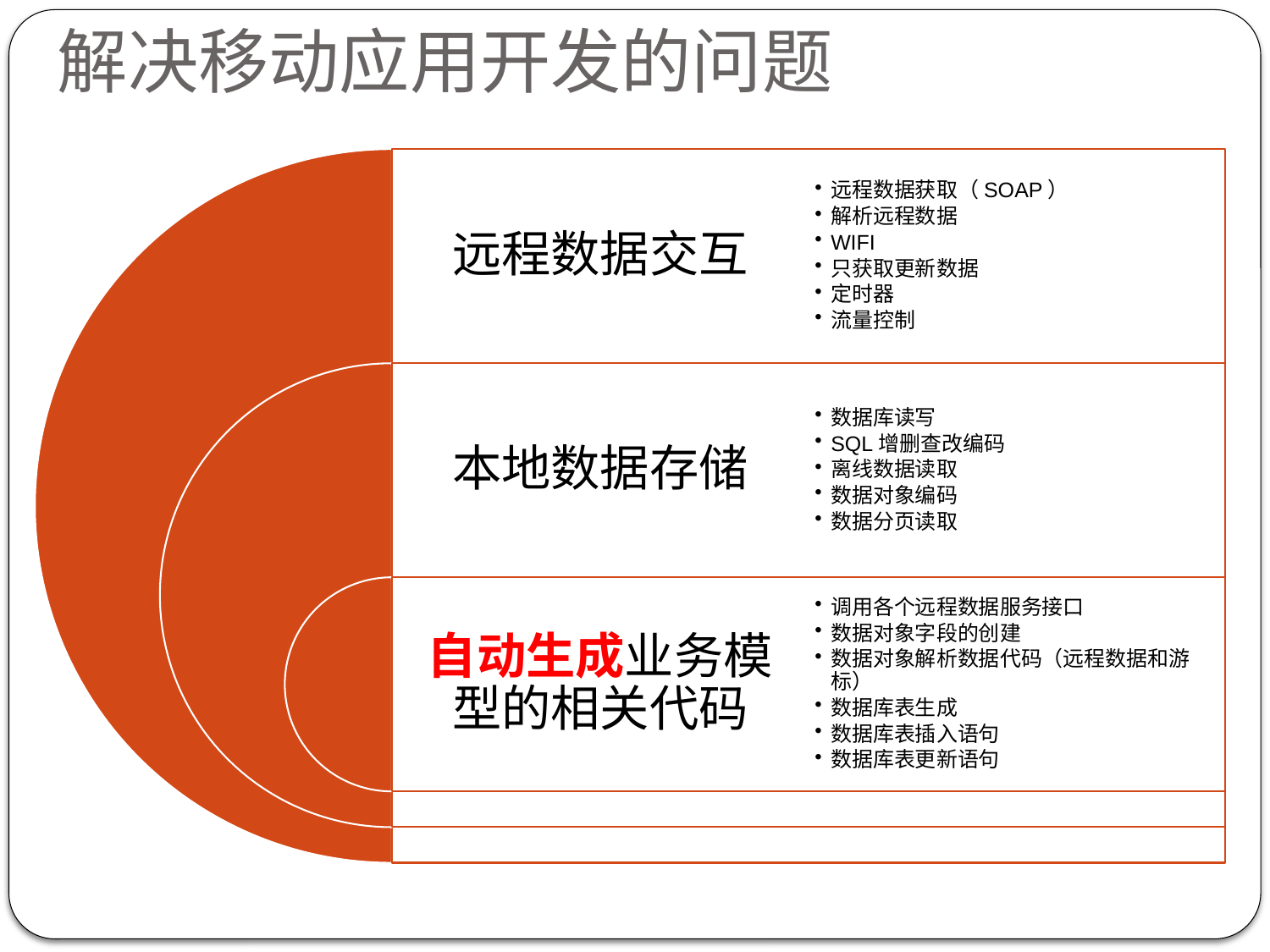

# 解决移动应用开发的问题
远程数据交互
本地数据存储
自动生成业务模型的相关代码
远程数据获取（SOAP）
解析远程数据
WIFI
只获取更新数据
定时器
流量控制
数据库读写
SQL增删查改编码
离线数据读取
数据对象编码
数据分页读取
调用各个远程数据服务接口
数据对象字段的创建
数据对象解析数据代码（远程数据和游标）
数据库表生成
数据库表插入语句
数据库表更新语句